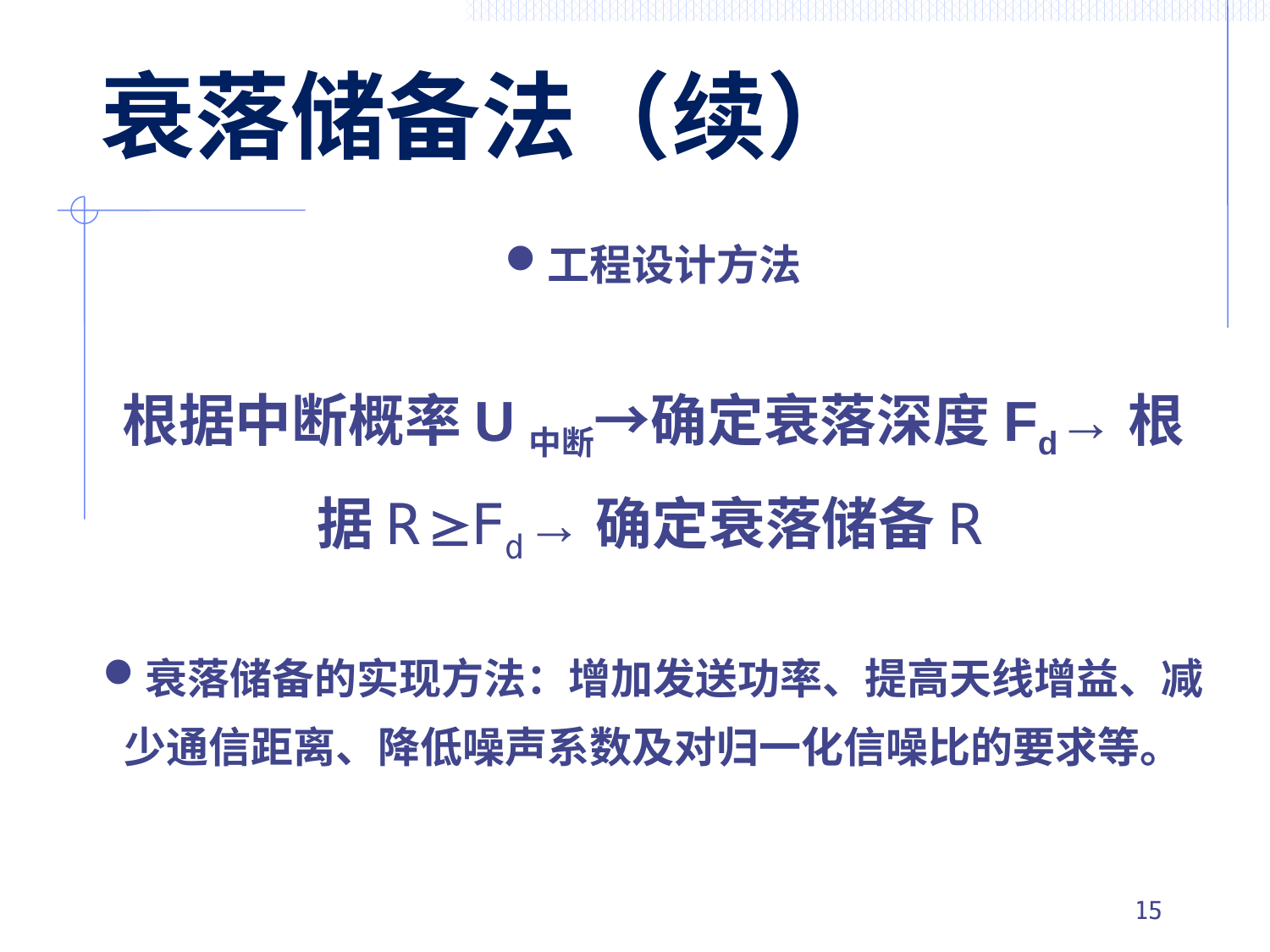

# 衰落储备法（续）
工程设计方法

根据中断概率U中断→确定衰落深度Fd→根据R≥Fd→确定衰落储备R

衰落储备的实现方法：增加发送功率、提高天线增益、减少通信距离、降低噪声系数及对归一化信噪比的要求等。
15